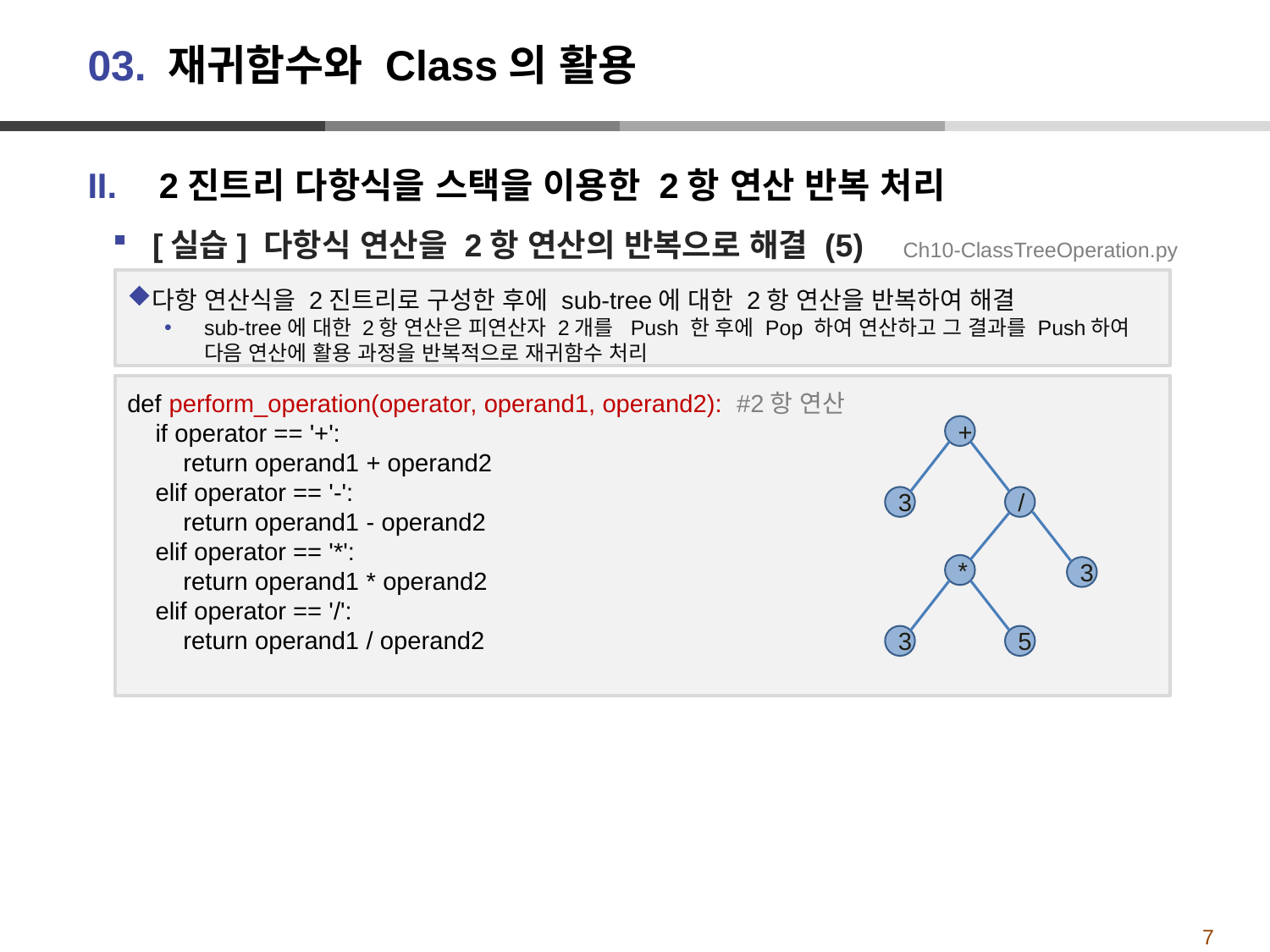

# 03. 재귀함수와 Class의 활용
2진트리 다항식을 스택을 이용한 2항 연산 반복 처리
[실습] 다항식 연산을 2항 연산의 반복으로 해결 (5)
Ch10-ClassTreeOperation.py
다항 연산식을 2진트리로 구성한 후에 sub-tree에 대한 2항 연산을 반복하여 해결
sub-tree에 대한 2항 연산은 피연산자 2개를  Push 한 후에 Pop 하여 연산하고 그 결과를 Push하여 다음 연산에 활용 과정을 반복적으로 재귀함수 처리
def perform_operation(operator, operand1, operand2):  #2항 연산
    if operator == '+':
        return operand1 + operand2
    elif operator == '-':
        return operand1 - operand2
    elif operator == '*':
        return operand1 * operand2
    elif operator == '/':
        return operand1 / operand2

+
3
/
*
3
5
3